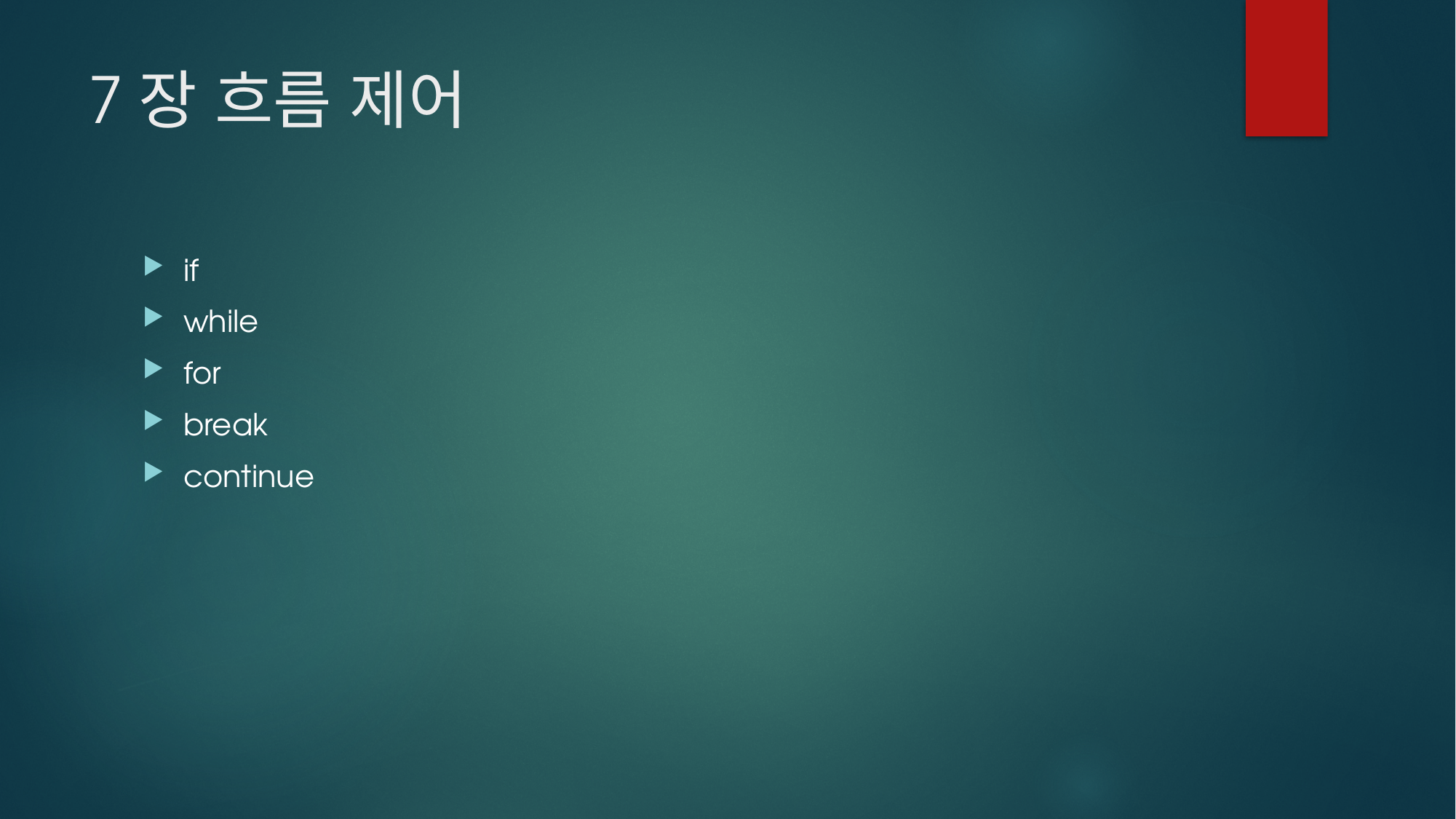

# 7장 흐름 제어
if
while
for
break
continue